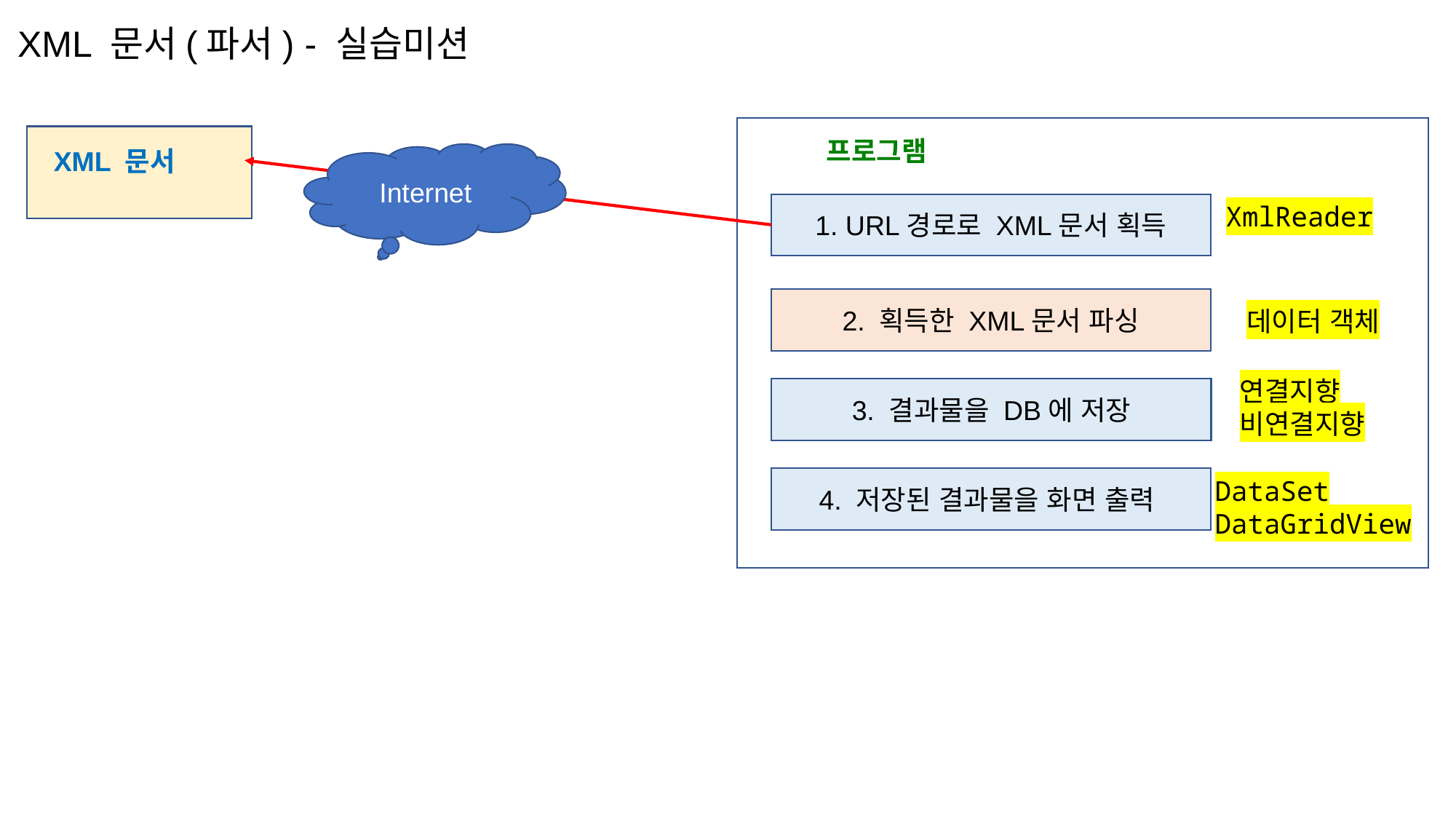

XML 문서(파서) - 실습미션

프로그램
XML 문서
Internet
XmlReader
1. URL경로로 XML문서 획득
2. 획득한 XML문서 파싱
데이터 객체
연결지향
비연결지향
3. 결과물을 DB에 저장
4. 저장된 결과물을 화면 출력
DataSet
DataGridView